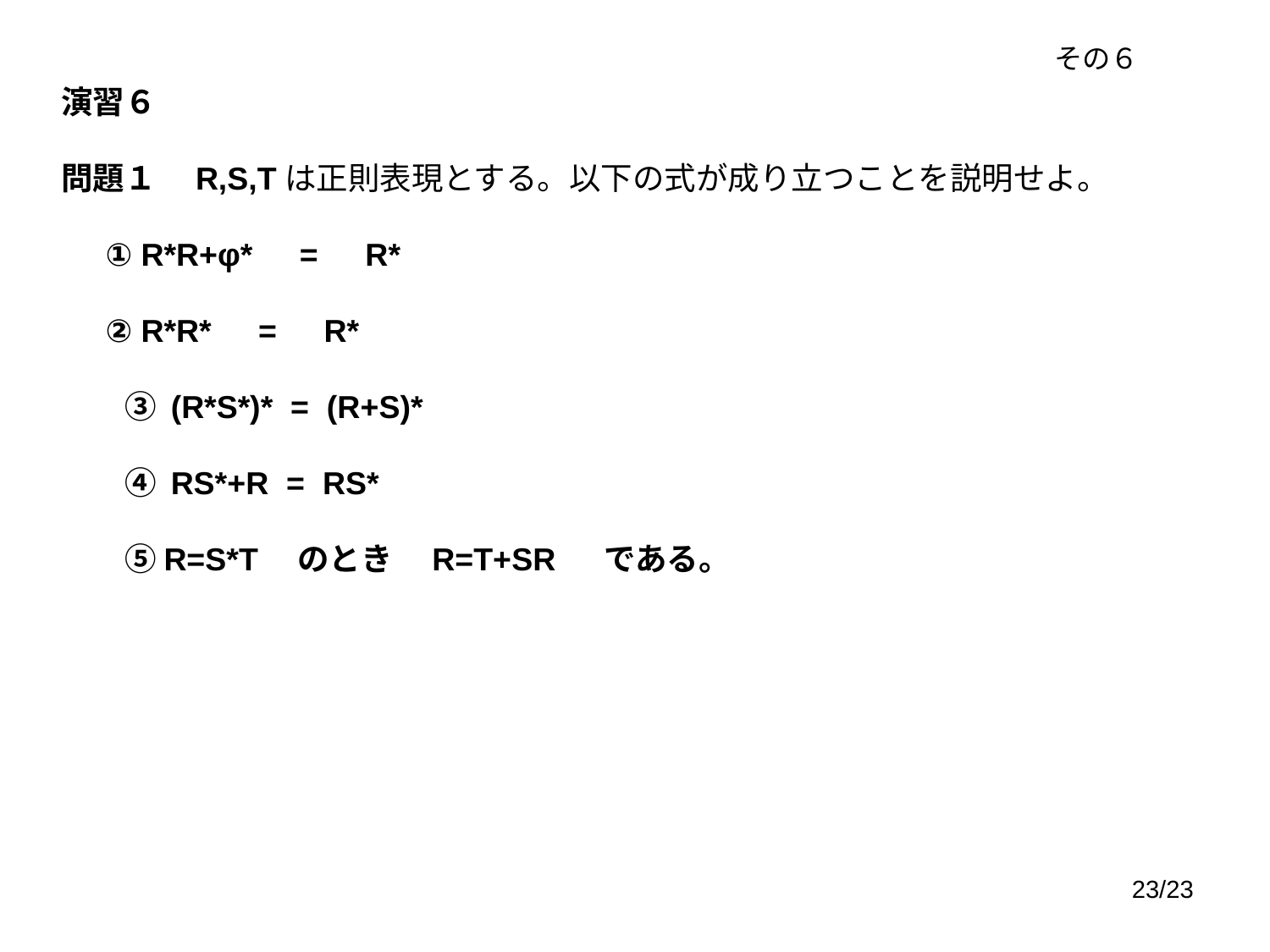

その６
演習６

問題１　R,S,Tは正則表現とする。以下の式が成り立つことを説明せよ。

     ① R*R+φ*　=　R*

     ② R*R*　=　R*

　　③ (R*S*)*  =  (R+S)*

　　④ RS*+R  =  RS*

　　⑤R=S*T　のとき　R=T+SR 　である。

23/23